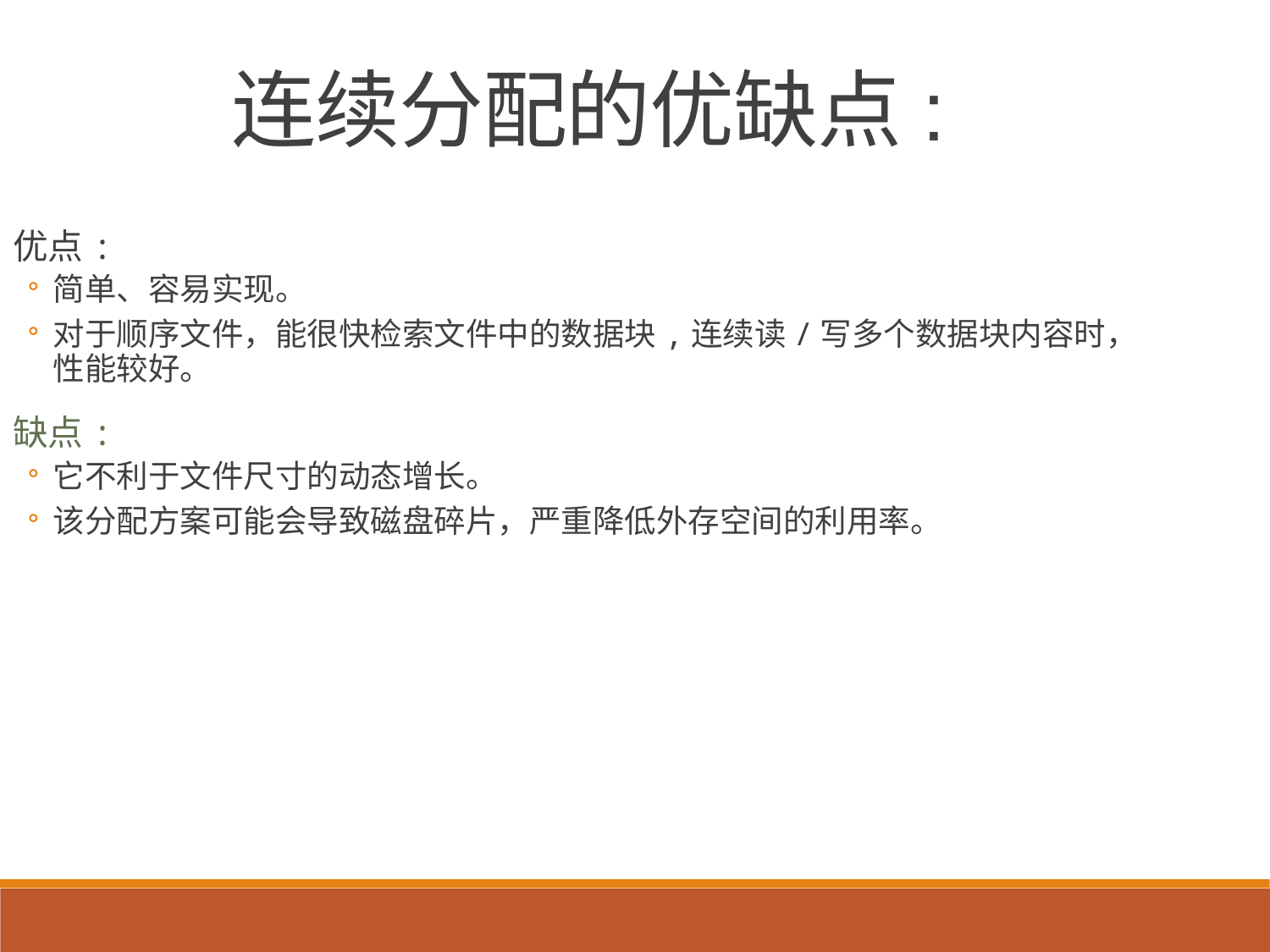

连续分配的优缺点:
优点:
简单、容易实现。
对于顺序文件，能很快检索文件中的数据块,连续读/写多个数据块内容时，性能较好。
缺点:
它不利于文件尺寸的动态增长。
该分配方案可能会导致磁盘碎片，严重降低外存空间的利用率。